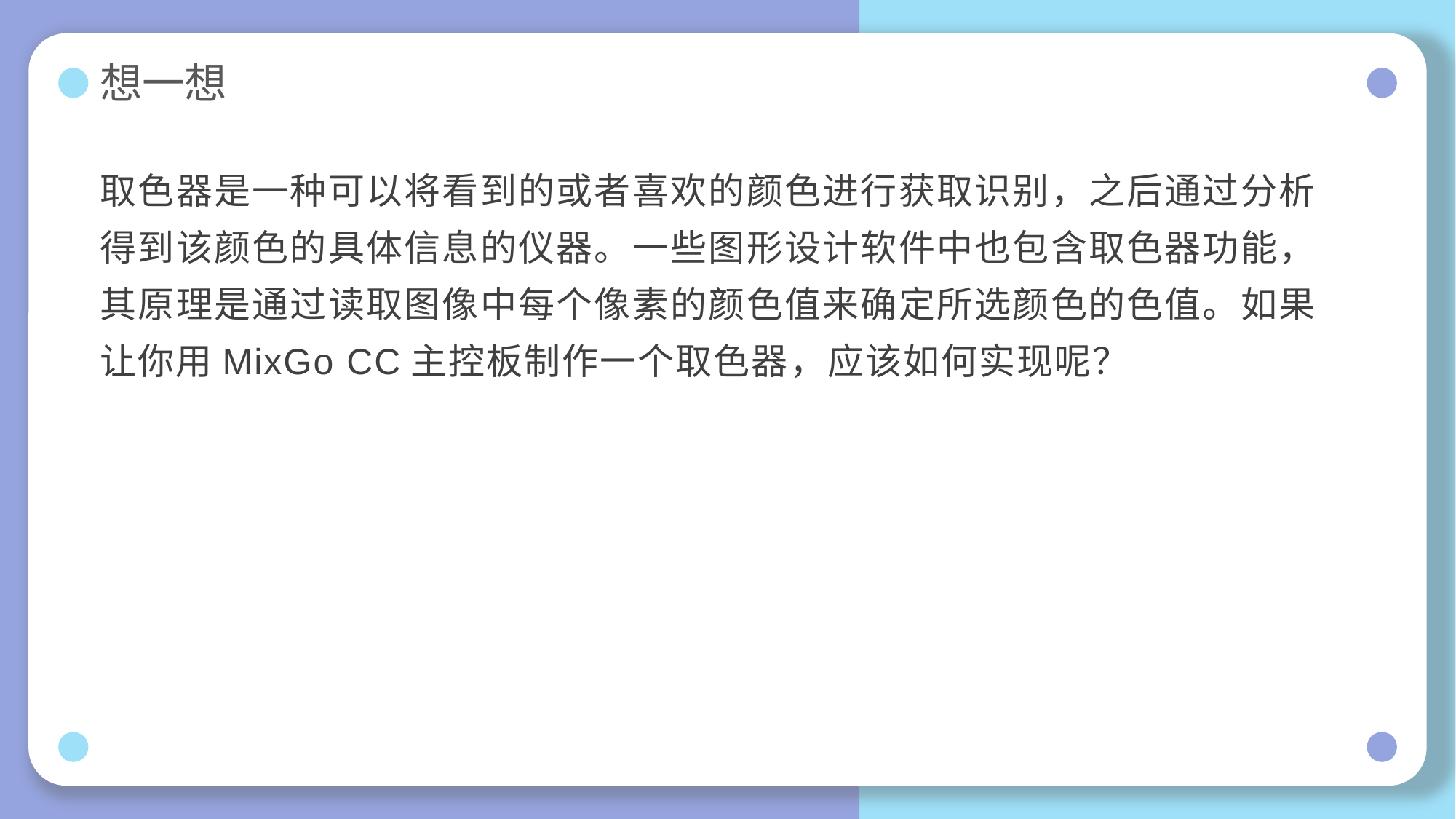

# 想一想
取色器是一种可以将看到的或者喜欢的颜色进行获取识别，之后通过分析得到该颜色的具体信息的仪器。一些图形设计软件中也包含取色器功能，其原理是通过读取图像中每个像素的颜色值来确定所选颜色的色值。如果让你用MixGo CC主控板制作一个取色器，应该如何实现呢？